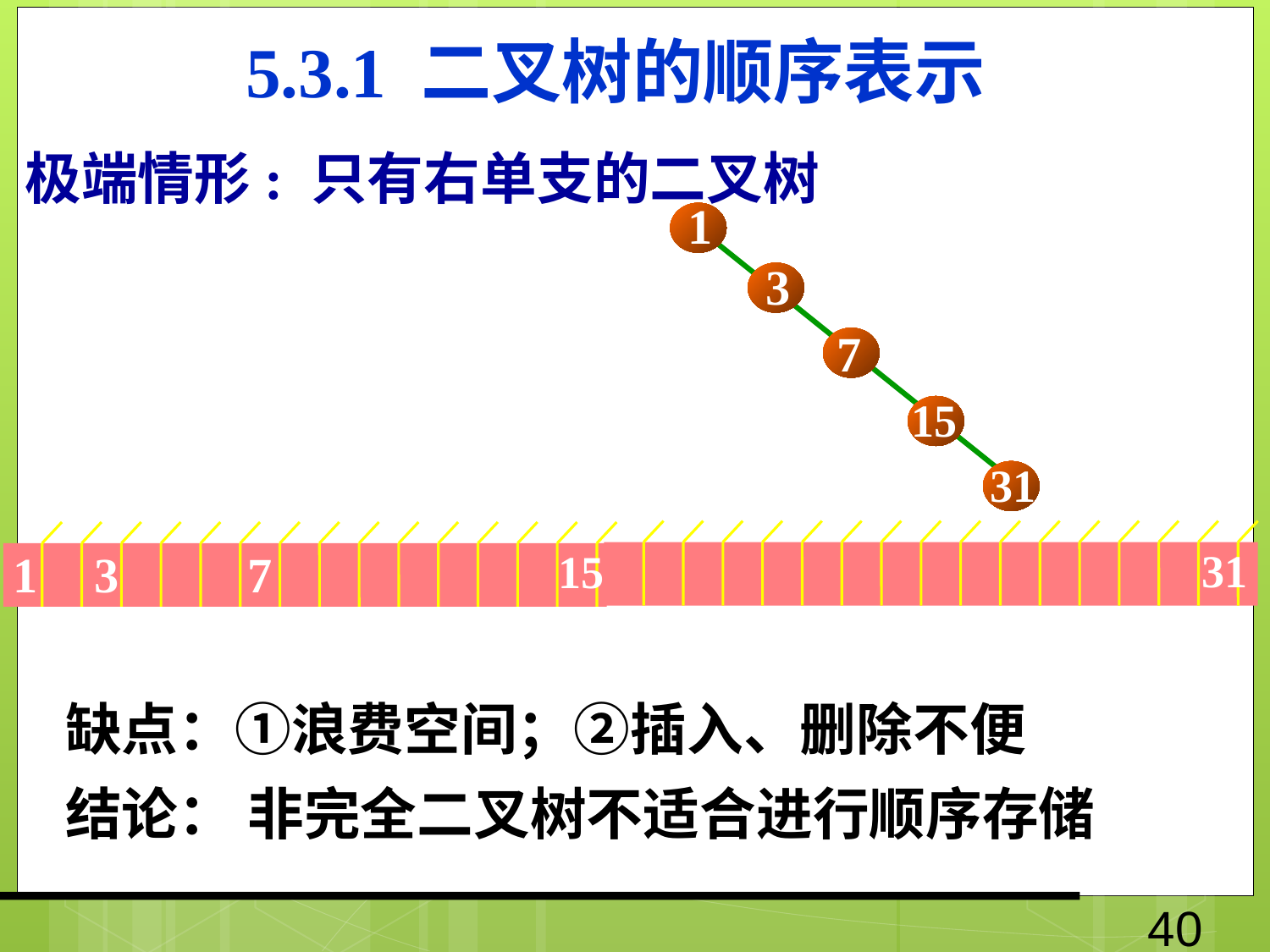

5.3.1 二叉树的顺序表示
极端情形: 只有右单支的二叉树
1

3

7

15

31

31

15
1
3
7

缺点：①浪费空间；②插入、删除不便
结论： 非完全二叉树不适合进行顺序存储
40